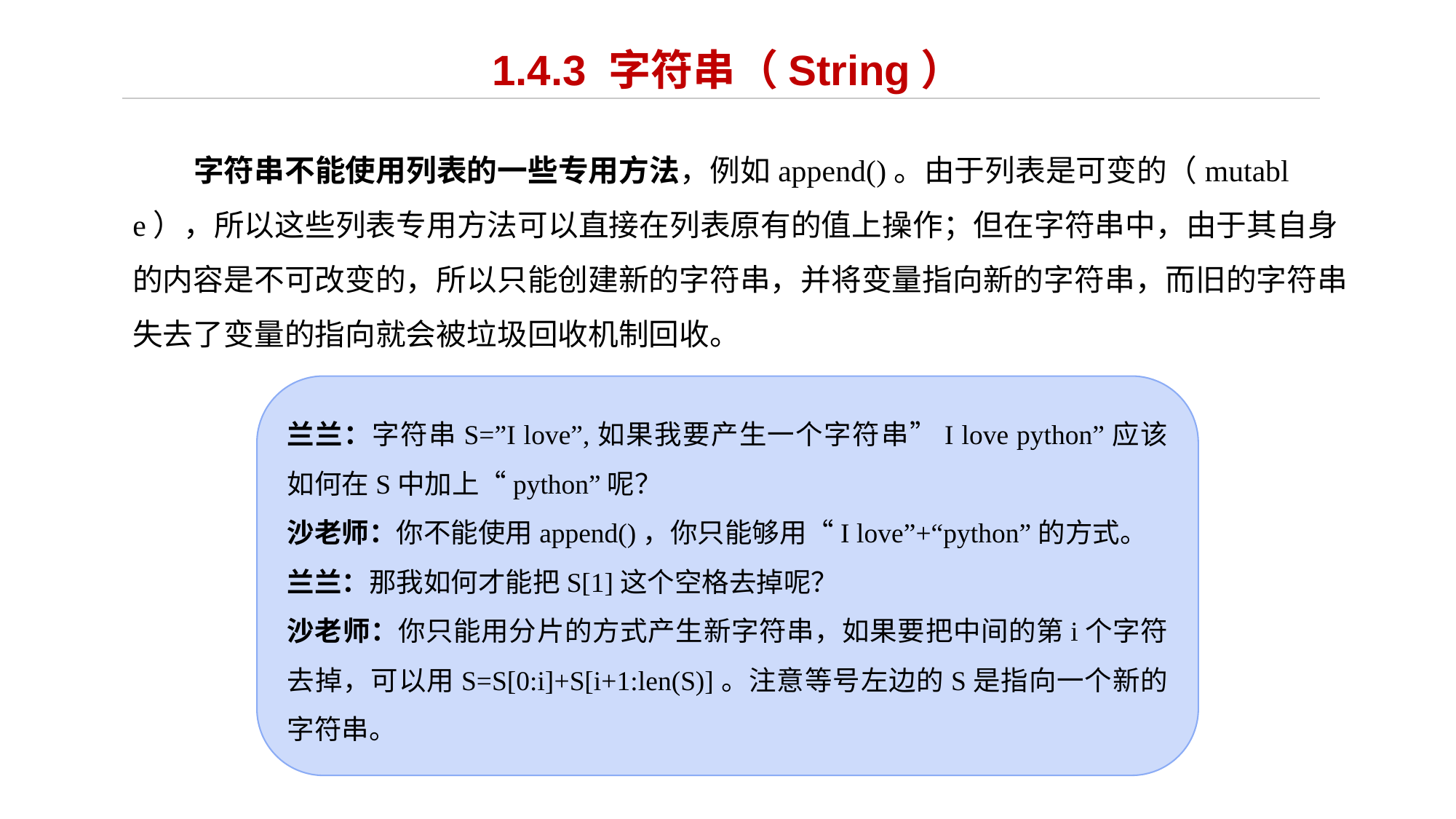

# 1.4.3 字符串（String）
        字符串不能使用列表的一些专用方法，例如append()。由于列表是可变的（mutable），所以这些列表专用方法可以直接在列表原有的值上操作；但在字符串中，由于其自身的内容是不可改变的，所以只能创建新的字符串，并将变量指向新的字符串，而旧的字符串失去了变量的指向就会被垃圾回收机制回收。
兰兰：字符串S=”I love”,如果我要产生一个字符串”I love python”应该如何在S中加上“python”呢？
沙老师：你不能使用append()，你只能够用“I love”+“python”的方式。
兰兰：那我如何才能把S[1]这个空格去掉呢？
沙老师：你只能用分片的方式产生新字符串，如果要把中间的第i个字符去掉，可以用S=S[0:i]+S[i+1:len(S)]。注意等号左边的S是指向一个新的字符串。